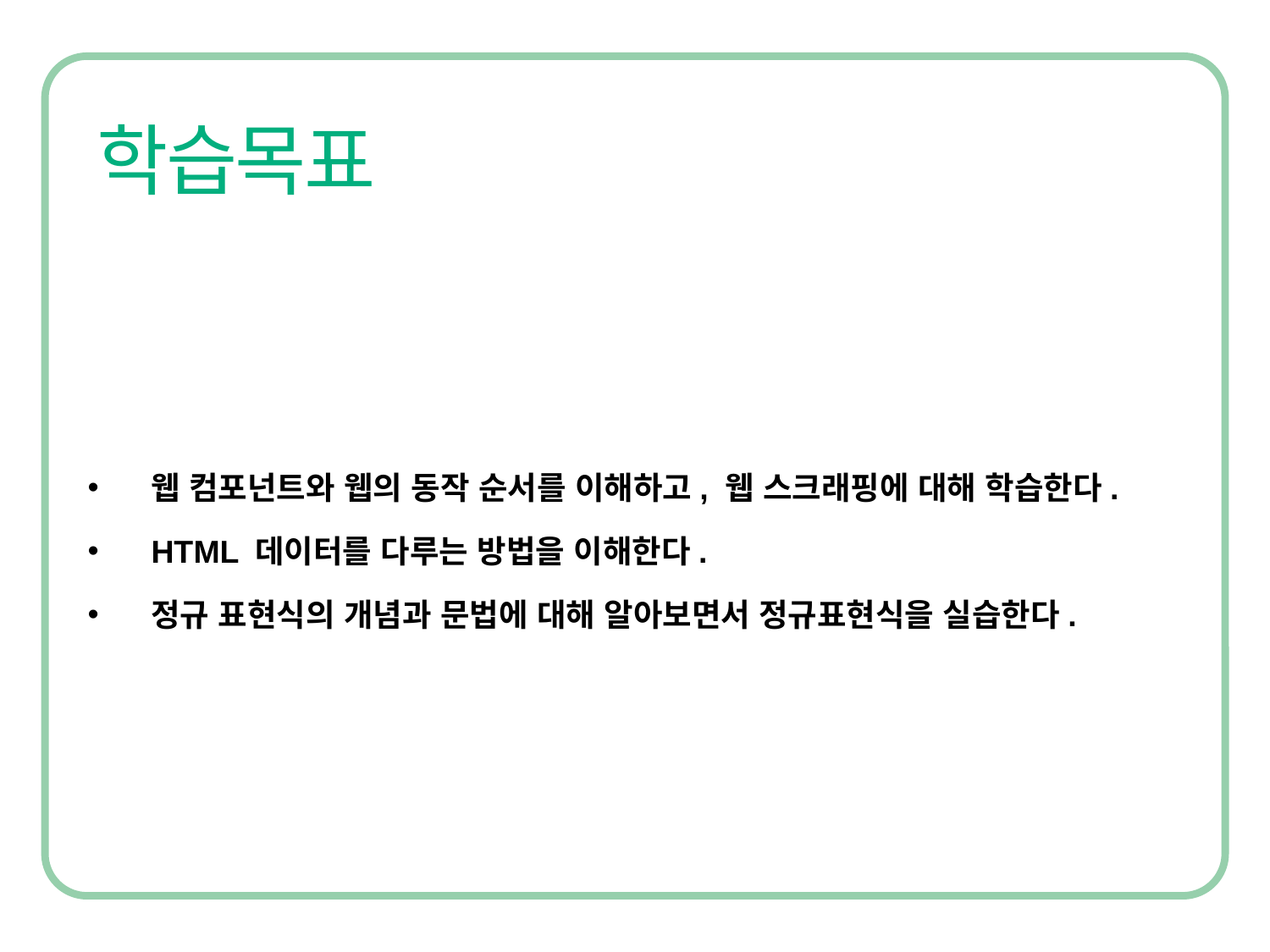

웹 컴포넌트와 웹의 동작 순서를 이해하고, 웹 스크래핑에 대해 학습한다.
HTML 데이터를 다루는 방법을 이해한다.
정규 표현식의 개념과 문법에 대해 알아보면서 정규표현식을 실습한다.